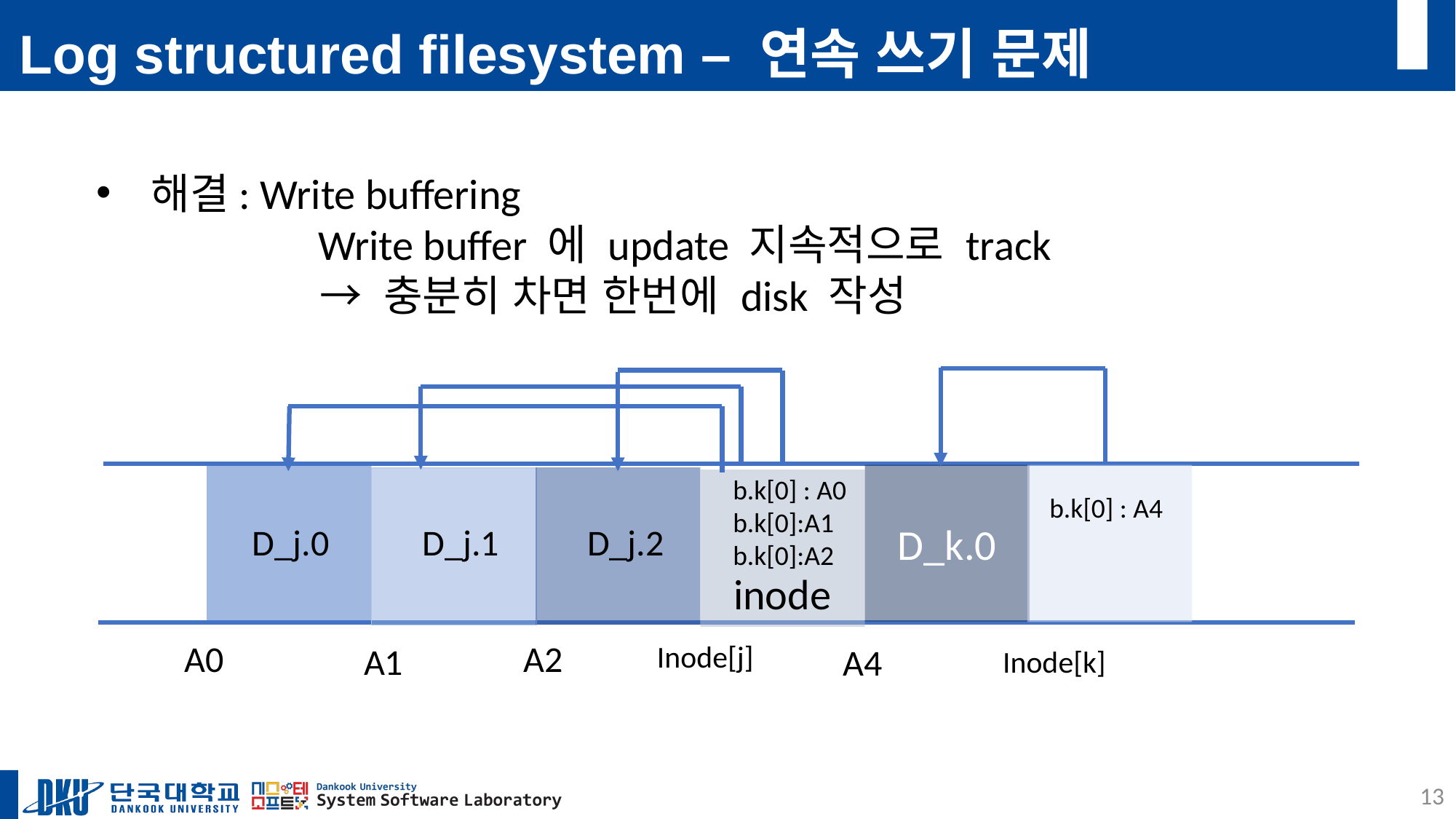

# Log structured filesystem – 연속 쓰기 문제
해결: Write buffering
	      Write buffer 에 update 지속적으로 track
	     → 충분히 차면 한번에 disk 작성
D_k.0

b.k[0] : A0
b.k[0]:A1
b.k[0]:A2

b.k[0] : A4
D_j.2
D_j.0
D_j.1
inode
A0
A2
Inode[j]
A1
A4
Inode[k]
13